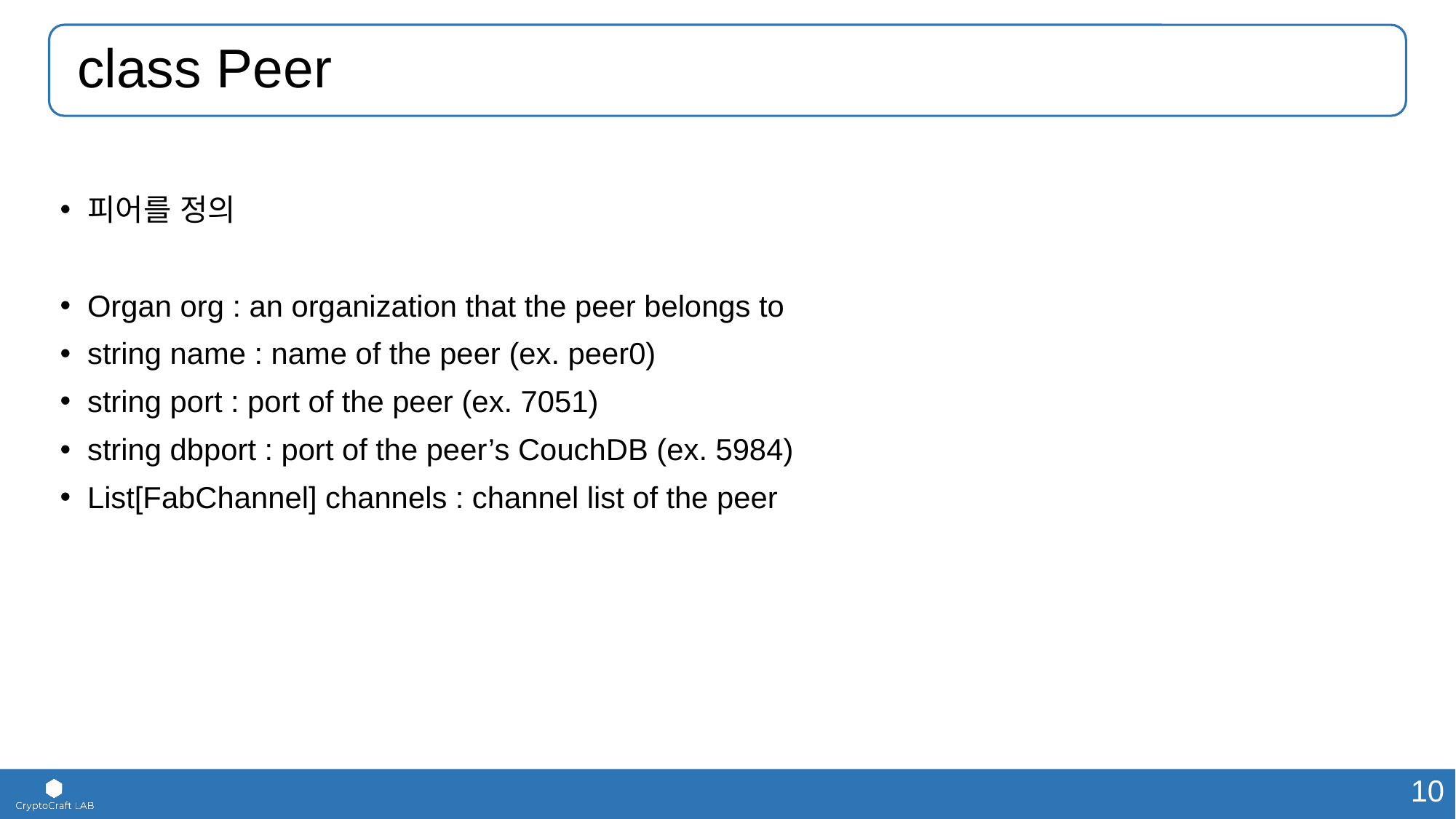

# class Peer

피어를 정의

Organ org : an organization that the peer belongs to
string name : name of the peer (ex. peer0)
string port : port of the peer (ex. 7051)
string dbport : port of the peer’s CouchDB (ex. 5984)
List[FabChannel] channels : channel list of the peer